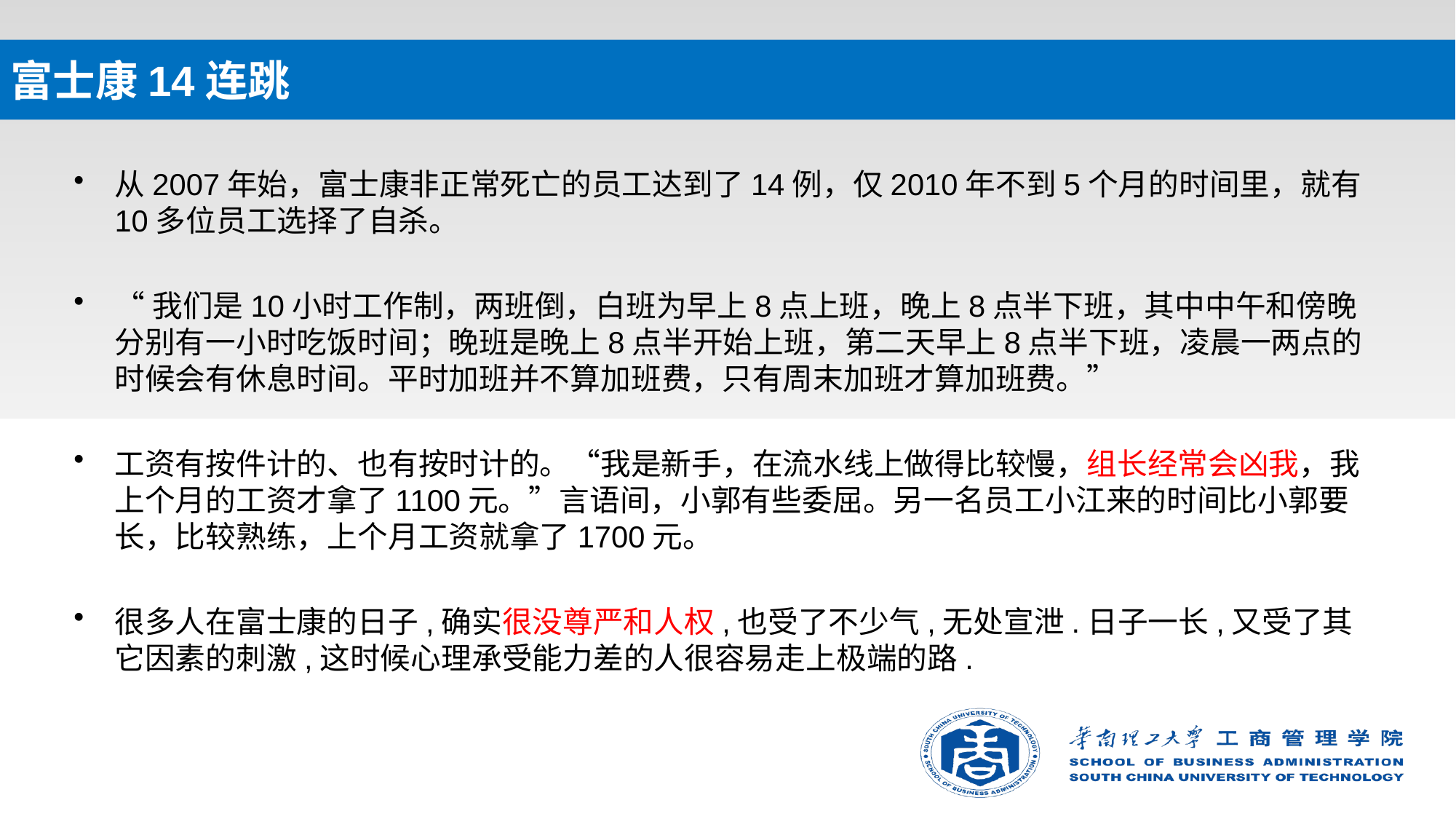

# 富士康14连跳
从2007年始，富士康非正常死亡的员工达到了14例，仅2010年不到5个月的时间里，就有10多位员工选择了自杀。

“我们是10小时工作制，两班倒，白班为早上8点上班，晚上8点半下班，其中中午和傍晚分别有一小时吃饭时间；晚班是晚上8点半开始上班，第二天早上8点半下班，凌晨一两点的时候会有休息时间。平时加班并不算加班费，只有周末加班才算加班费。”

工资有按件计的、也有按时计的。“我是新手，在流水线上做得比较慢，组长经常会凶我，我上个月的工资才拿了1100元。”言语间，小郭有些委屈。另一名员工小江来的时间比小郭要长，比较熟练，上个月工资就拿了1700元。

很多人在富士康的日子,确实很没尊严和人权,也受了不少气,无处宣泄.日子一长,又受了其它因素的刺激,这时候心理承受能力差的人很容易走上极端的路.